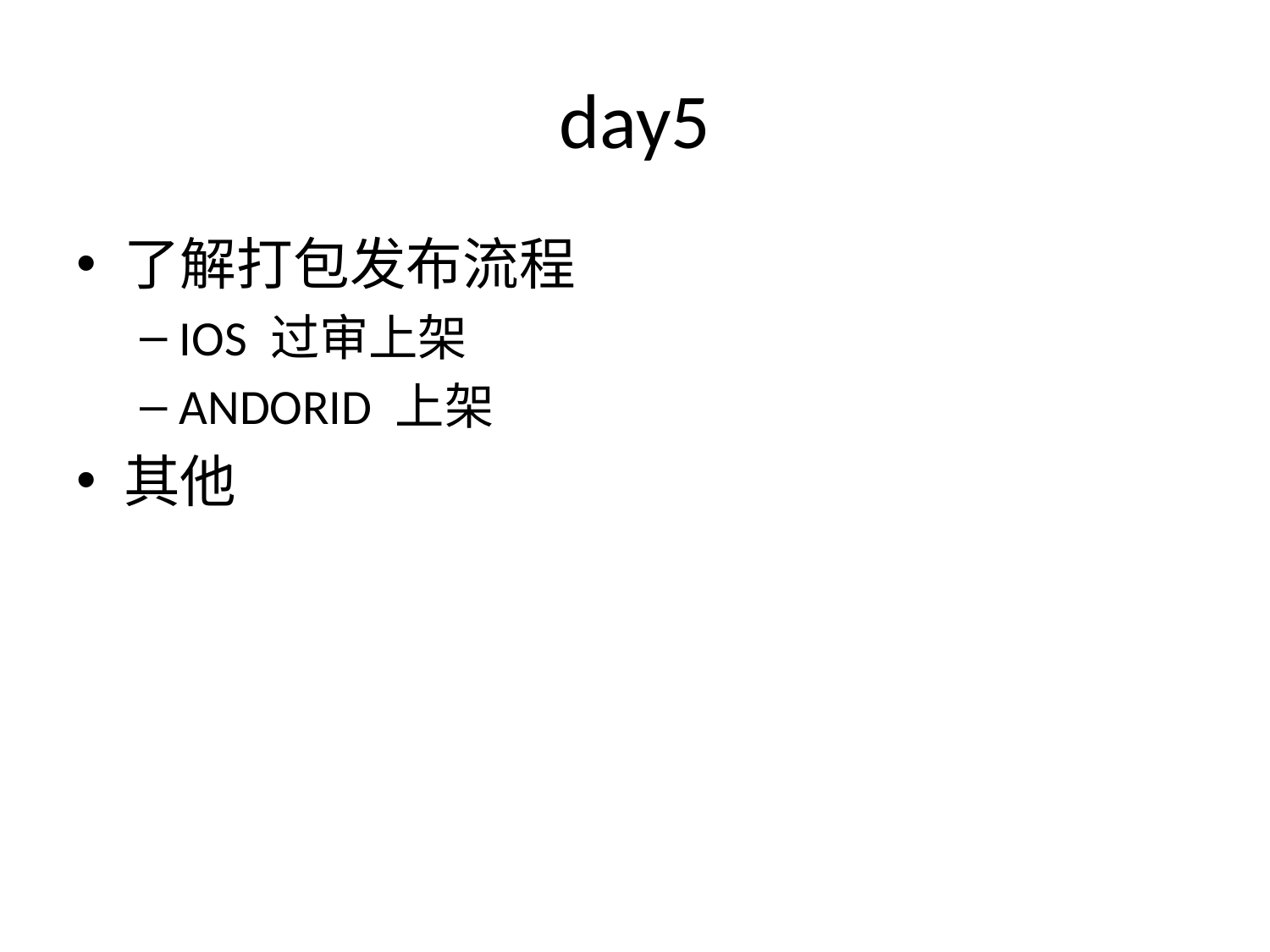

# day5
了解打包发布流程
IOS 过审上架
ANDORID 上架
其他